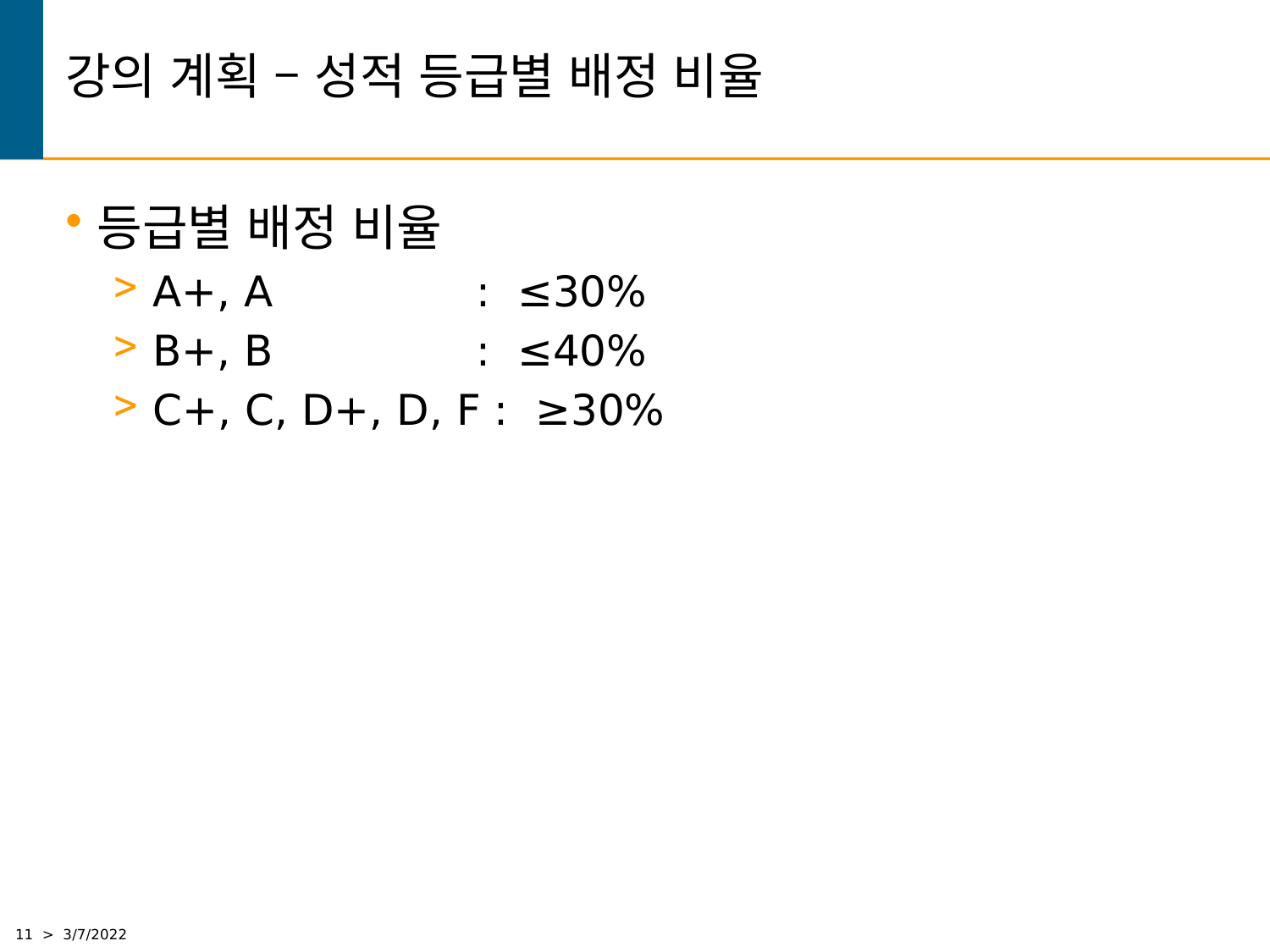

# 강의 계획 – 성적 등급별 배정 비율
등급별 배정 비율
A+, A               :  ≤30%
B+, B               :  ≤40%
C+, C, D+, D, F :  ≥30%

11  >  3/7/2022